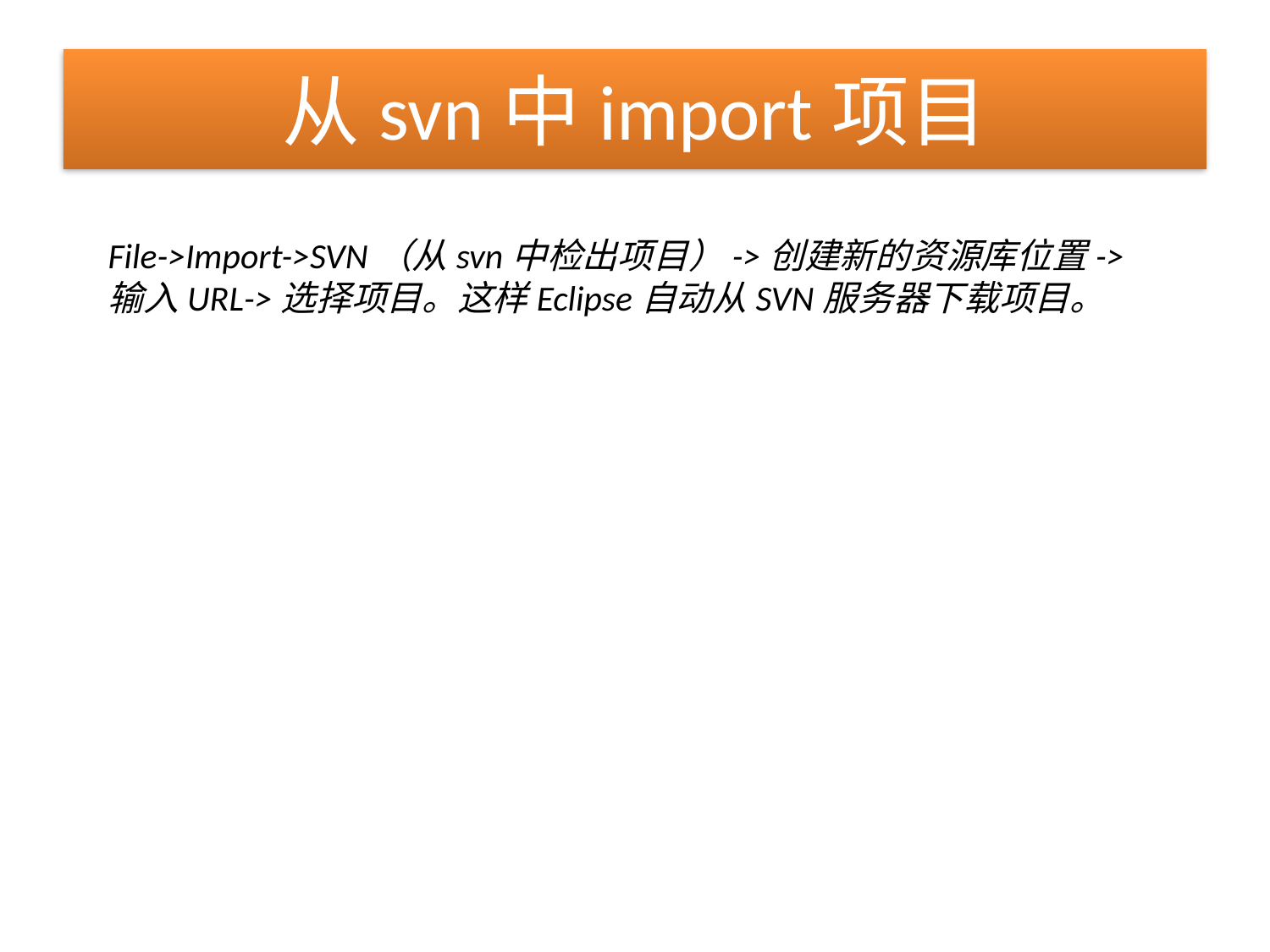

从svn中import项目
# File->Import->SVN（从svn中检出项目）->创建新的资源库位置->输入URL->选择项目。这样Eclipse自动从SVN服务器下载项目。